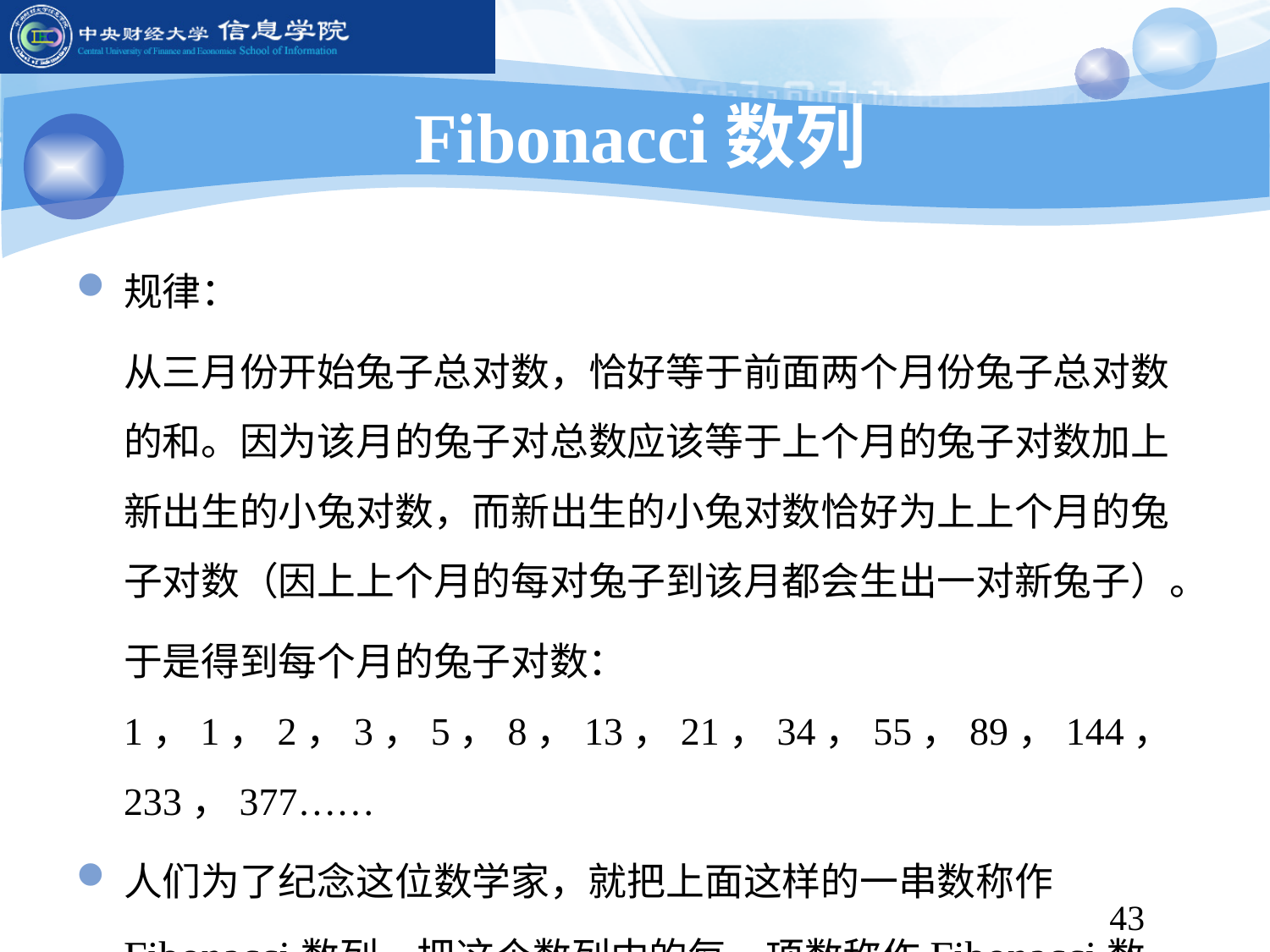

Fibonacci数列
规律：
从三月份开始兔子总对数，恰好等于前面两个月份兔子总对数的和。因为该月的兔子对总数应该等于上个月的兔子对数加上新出生的小兔对数，而新出生的小兔对数恰好为上上个月的兔子对数（因上上个月的每对兔子到该月都会生出一对新兔子）。
于是得到每个月的兔子对数：   1，1，2，3，5，8，13，21，34，55，89，144，233，377……
人们为了纪念这位数学家，就把上面这样的一串数称作Fibonacci数列，把这个数列中的每一项数称作Fibonacci数。